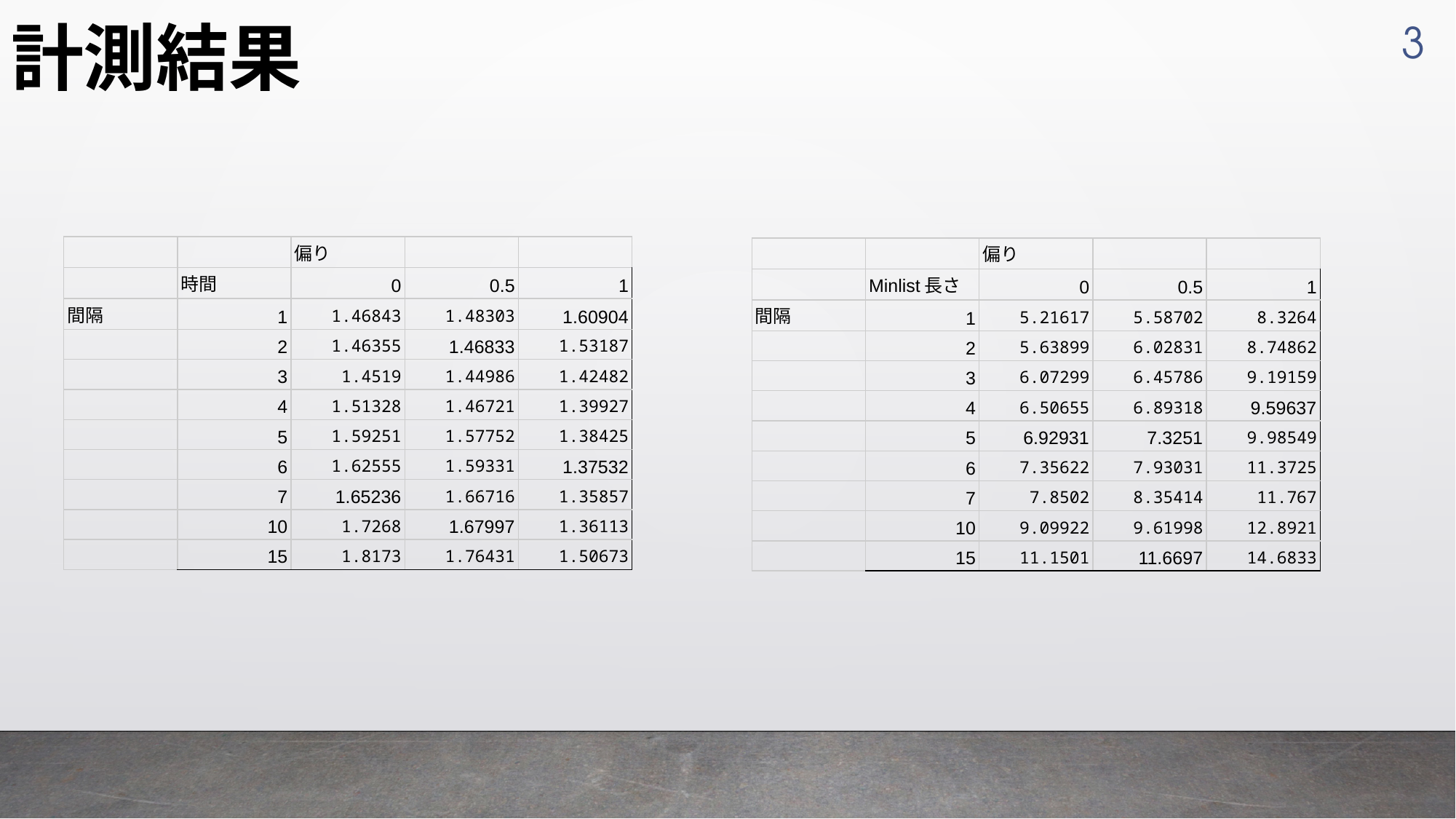

3
# 計測結果

|  |  | 偏り |  |  |
| --- | --- | --- | --- | --- |
|  | 時間 | 0 | 0.5 | 1 |
| 間隔 | 1 | 1.46843 | 1.48303 | 1.60904 |
|  | 2 | 1.46355 | 1.46833 | 1.53187 |
|  | 3 | 1.4519 | 1.44986 | 1.42482 |
|  | 4 | 1.51328 | 1.46721 | 1.39927 |
|  | 5 | 1.59251 | 1.57752 | 1.38425 |
|  | 6 | 1.62555 | 1.59331 | 1.37532 |
|  | 7 | 1.65236 | 1.66716 | 1.35857 |
|  | 10 | 1.7268 | 1.67997 | 1.36113 |
|  | 15 | 1.8173 | 1.76431 | 1.50673 |
|  |  | 偏り |  |  |
| --- | --- | --- | --- | --- |
|  | Minlist長さ | 0 | 0.5 | 1 |
| 間隔 | 1 | 5.21617 | 5.58702 | 8.3264 |
|  | 2 | 5.63899 | 6.02831 | 8.74862 |
|  | 3 | 6.07299 | 6.45786 | 9.19159 |
|  | 4 | 6.50655 | 6.89318 | 9.59637 |
|  | 5 | 6.92931 | 7.3251 | 9.98549 |
|  | 6 | 7.35622 | 7.93031 | 11.3725 |
|  | 7 | 7.8502 | 8.35414 | 11.767 |
|  | 10 | 9.09922 | 9.61998 | 12.8921 |
|  | 15 | 11.1501 | 11.6697 | 14.6833 |